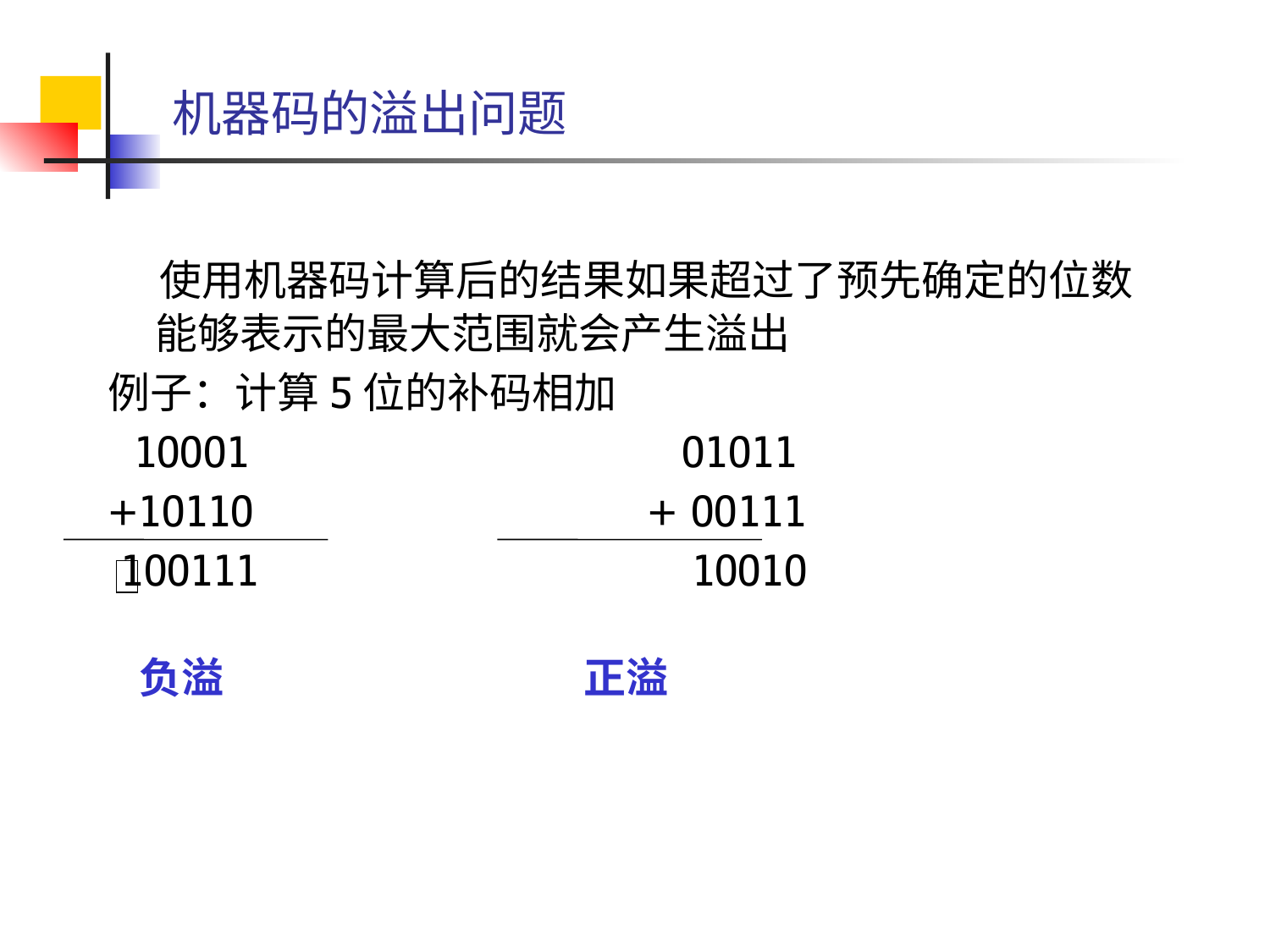

# 机器码的溢出问题
   使用机器码计算后的结果如果超过了预先确定的位数能够表示的最大范围就会产生溢出
例子：计算5位的补码相加
  10001                                 01011
+10110                              + 00111
 100111                                 10010

负溢
正溢